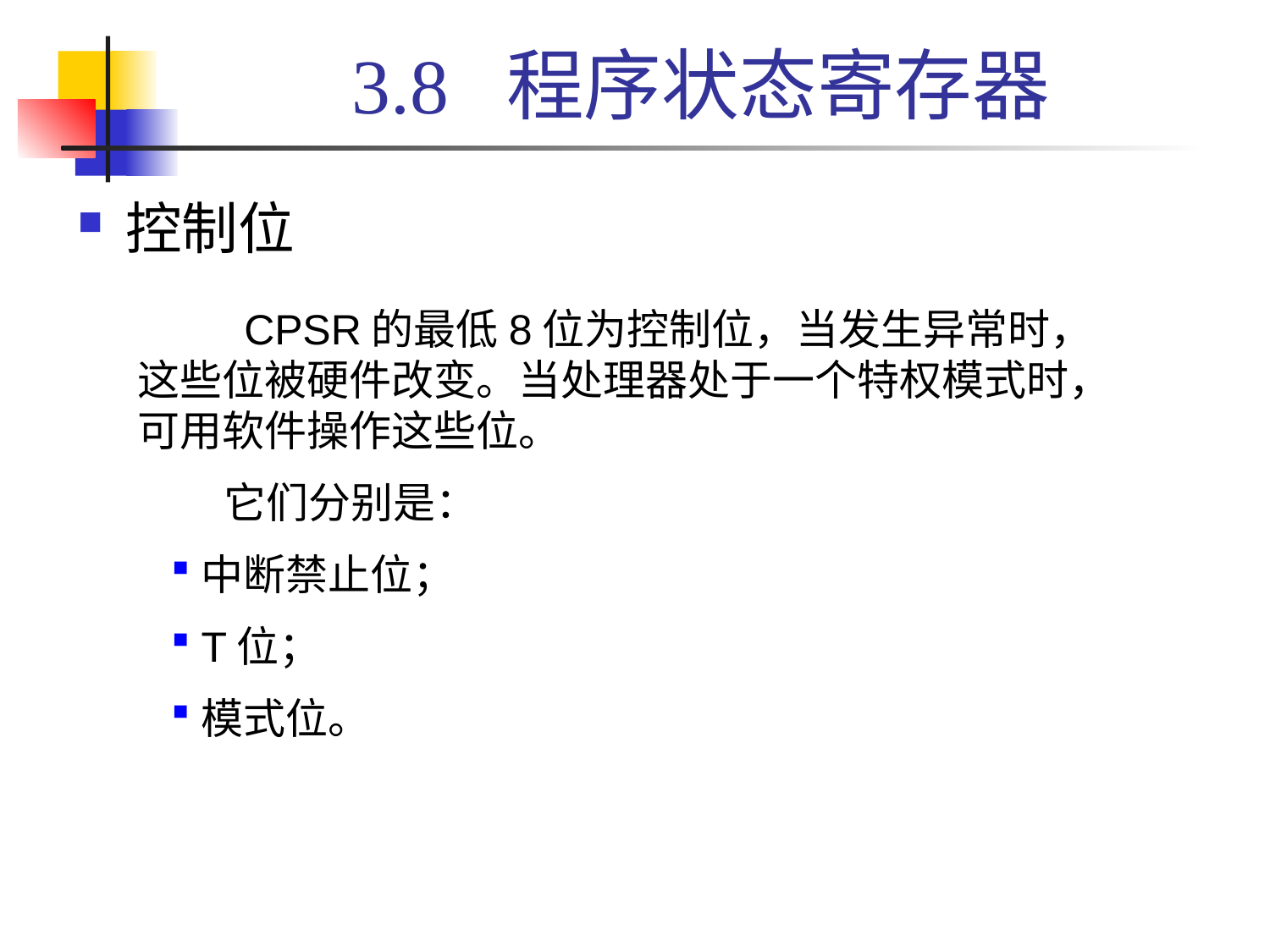

# 3.8  程序状态寄存器
控制位
         CPSR的最低8位为控制位，当发生异常时，这些位被硬件改变。当处理器处于一个特权模式时，可用软件操作这些位。
        它们分别是：
中断禁止位；
T位；
模式位。